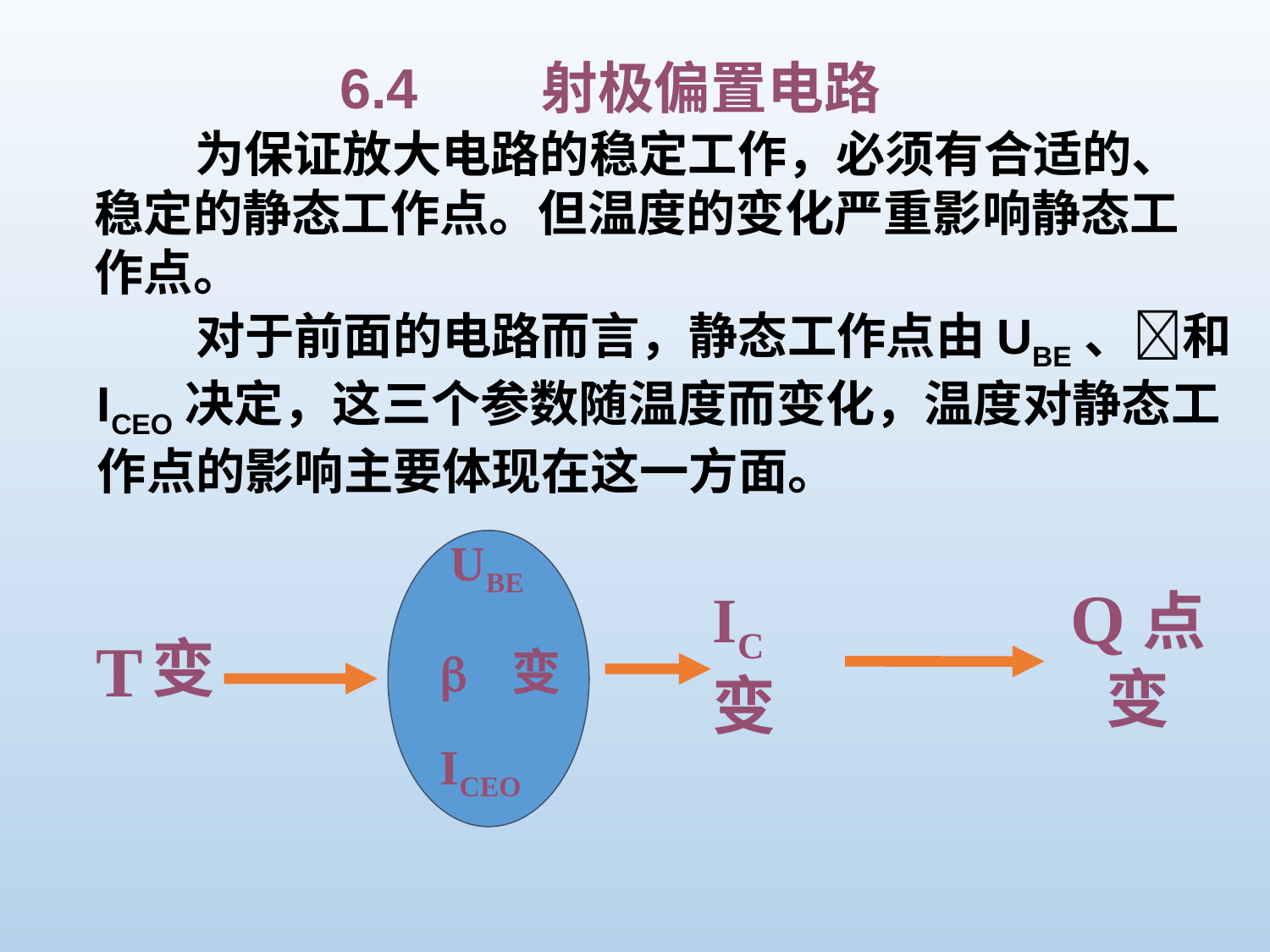

6.4       射极偏置电路
  为保证放大电路的稳定工作，必须有合适的、稳定的静态工作点。但温度的变化严重影响静态工作点。
   对于前面的电路而言，静态工作点由UBE、β和ICEO决定，这三个参数随温度而变化，温度对静态工作点的影响主要体现在这一方面。
UBE

变
β

ICEO
Q点变

IC变

T
变